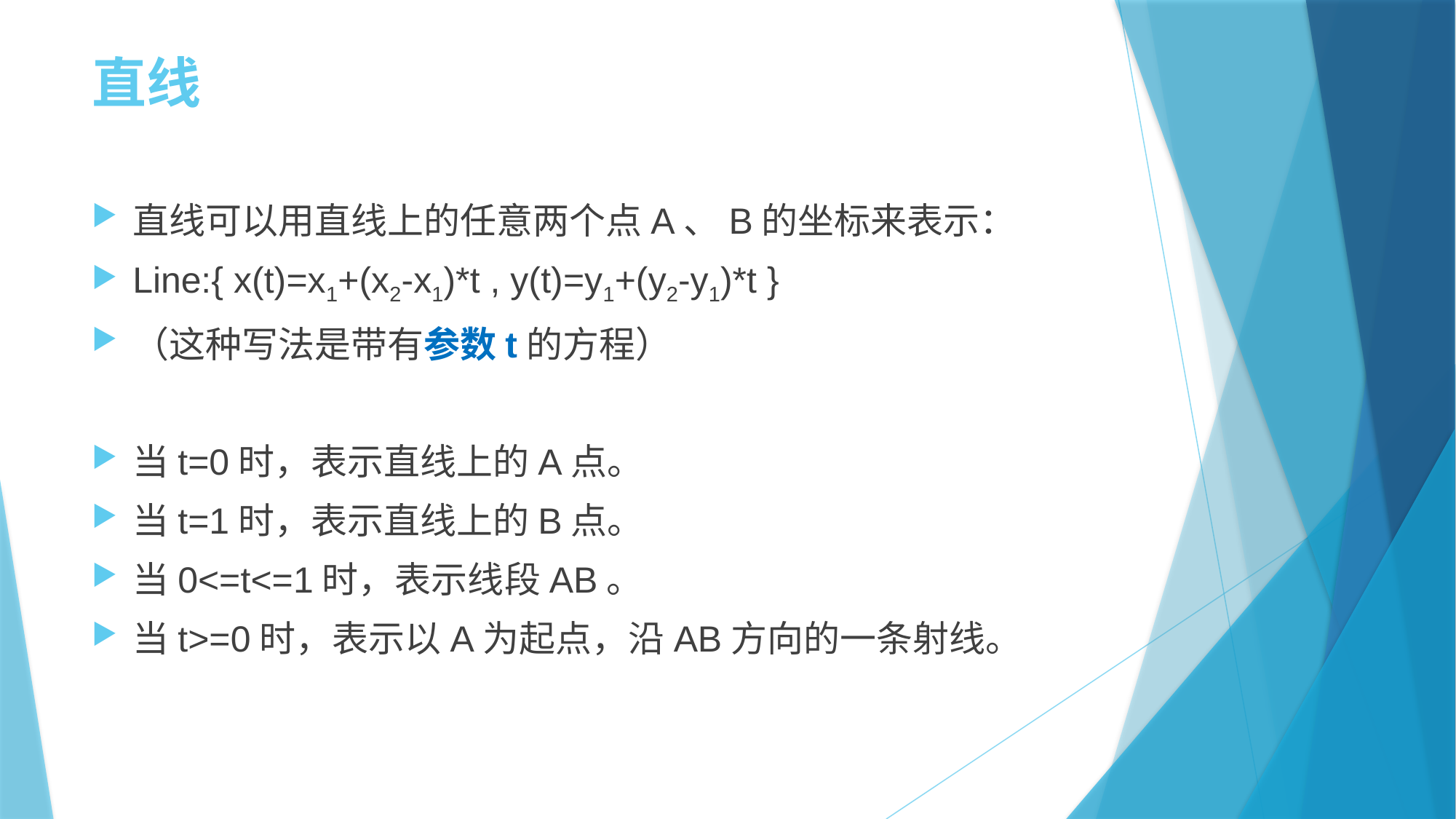

# 直线
直线可以用直线上的任意两个点A、B的坐标来表示：
Line:{ x(t)=x1+(x2-x1)*t , y(t)=y1+(y2-y1)*t }
（这种写法是带有参数t的方程）

当t=0时，表示直线上的A点。
当t=1时，表示直线上的B点。
当0<=t<=1时，表示线段AB。
当t>=0时，表示以A为起点，沿AB方向的一条射线。